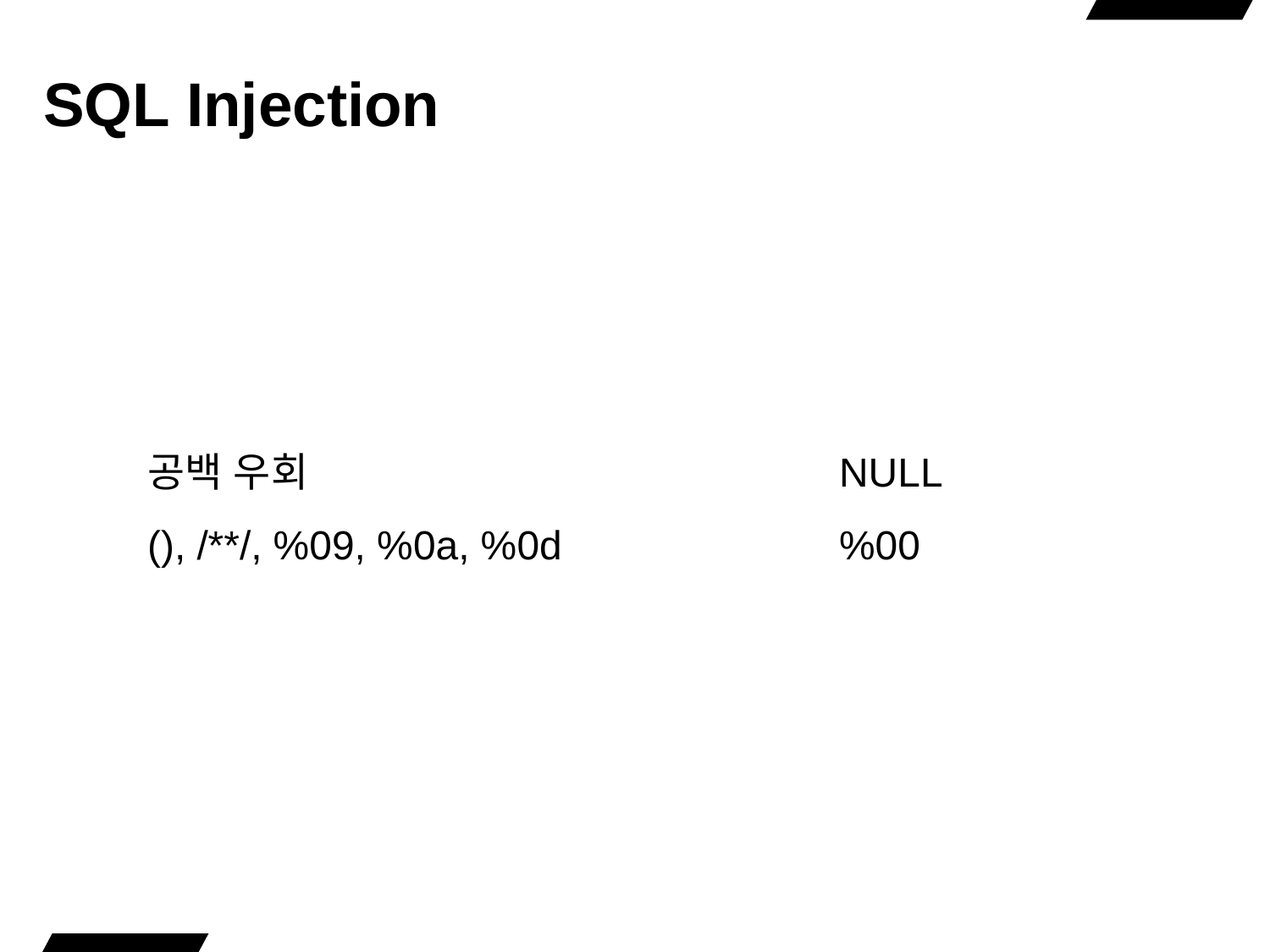

# SQL Injection
공백 우회
(), /**/, %09, %0a, %0d
NULL
%00